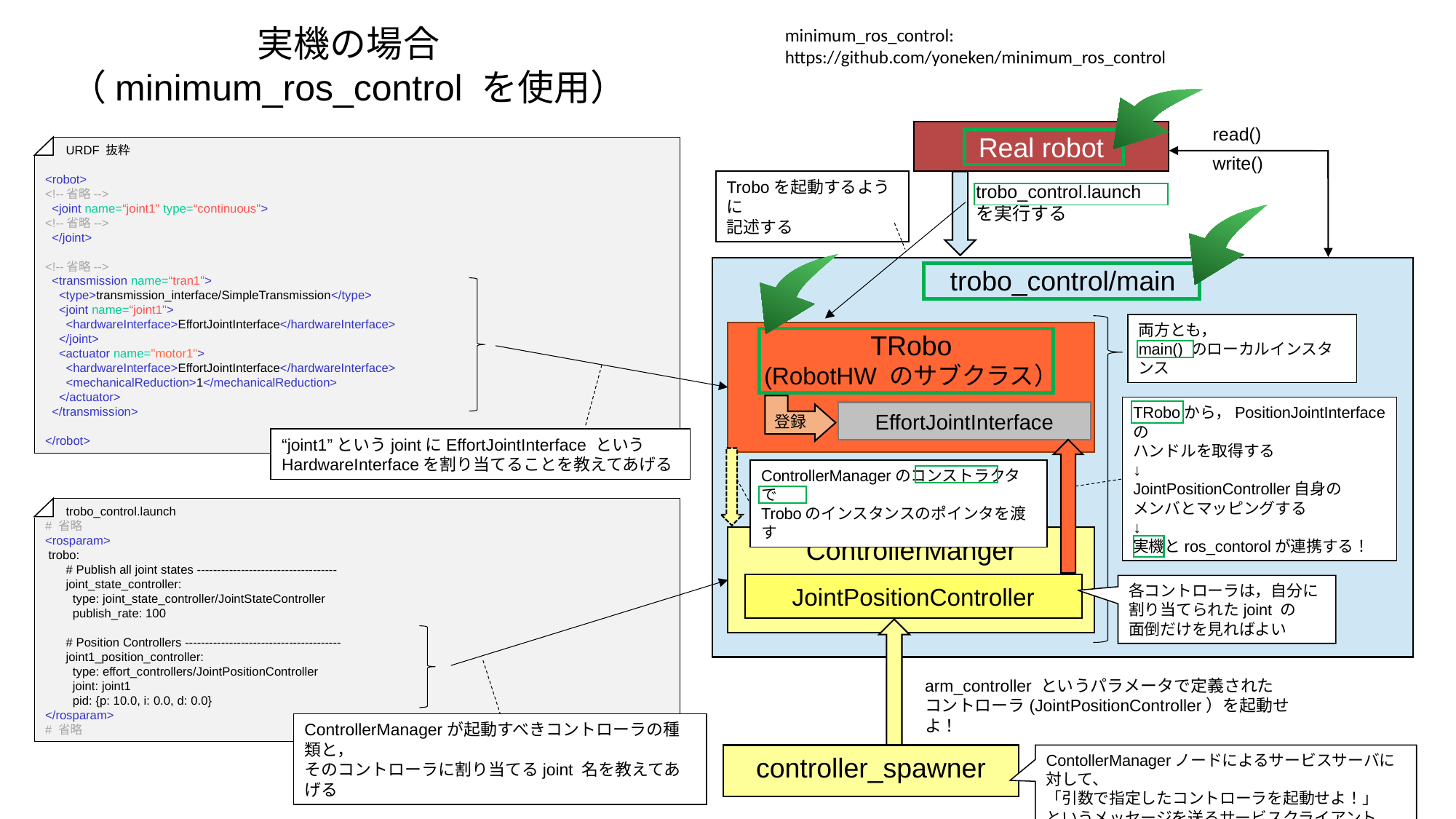

実機の場合
（minimum_ros_control を使用）
minimum_ros_control:
https://github.com/yoneken/minimum_ros_control

read()
write()

      URDF 抜粋

<robot>
<!--省略-->
  <joint name=“joint1" type=“continuous">
<!--省略-->
  </joint>

<!--省略-->
  <transmission name=“tran1">
    <type>transmission_interface/SimpleTransmission</type>
    <joint name=“joint1">
      <hardwareInterface>EffortJointInterface</hardwareInterface>
    </joint>
    <actuator name="motor1">
      <hardwareInterface>EffortJointInterface</hardwareInterface>
      <mechanicalReduction>1</mechanicalReduction>
    </actuator>
  </transmission>

</robot>
Real robot

Troboを起動するように
記述する

trobo_control.launch
を実行する

trobo_control/main

両方とも，
main() のローカルインスタンス

TRobo
(RobotHW のサブクラス）

TRoboから，PositionJointInterfaceの
ハンドルを取得する
↓
JointPositionController自身の
メンバとマッピングする
↓
実機とros_contorolが連携する！

EffortJointInterface
登録
“joint1”というjointにEffortJointInterface というHardwareInterfaceを割り当てることを教えてあげる

ControllerManagerのコンストラクタで
Troboのインスタンスのポインタを渡す

      trobo_control.launch
# 省略
<rosparam>
 trobo:
      # Publish all joint states -----------------------------------
      joint_state_controller:
        type: joint_state_controller/JointStateController
        publish_rate: 100

      # Position Controllers ---------------------------------------
      joint1_position_controller:
        type: effort_controllers/JointPositionController
        joint: joint1
        pid: {p: 10.0, i: 0.0, d: 0.0}
</rosparam>
# 省略

ControllerManger

JointPositionController
各コントローラは，自分に割り当てられたjoint の
面倒だけを見ればよい

arm_controller というパラメータで定義された
コントローラ(JointPositionController）を起動せよ！
ControllerManagerが起動すべきコントローラの種類と，
そのコントローラに割り当てるjoint 名を教えてあげる
controller_spawner
ContollerManagerノードによるサービスサーバに対して、
「引数で指定したコントローラを起動せよ！」
というメッセージを送るサービスクライアント